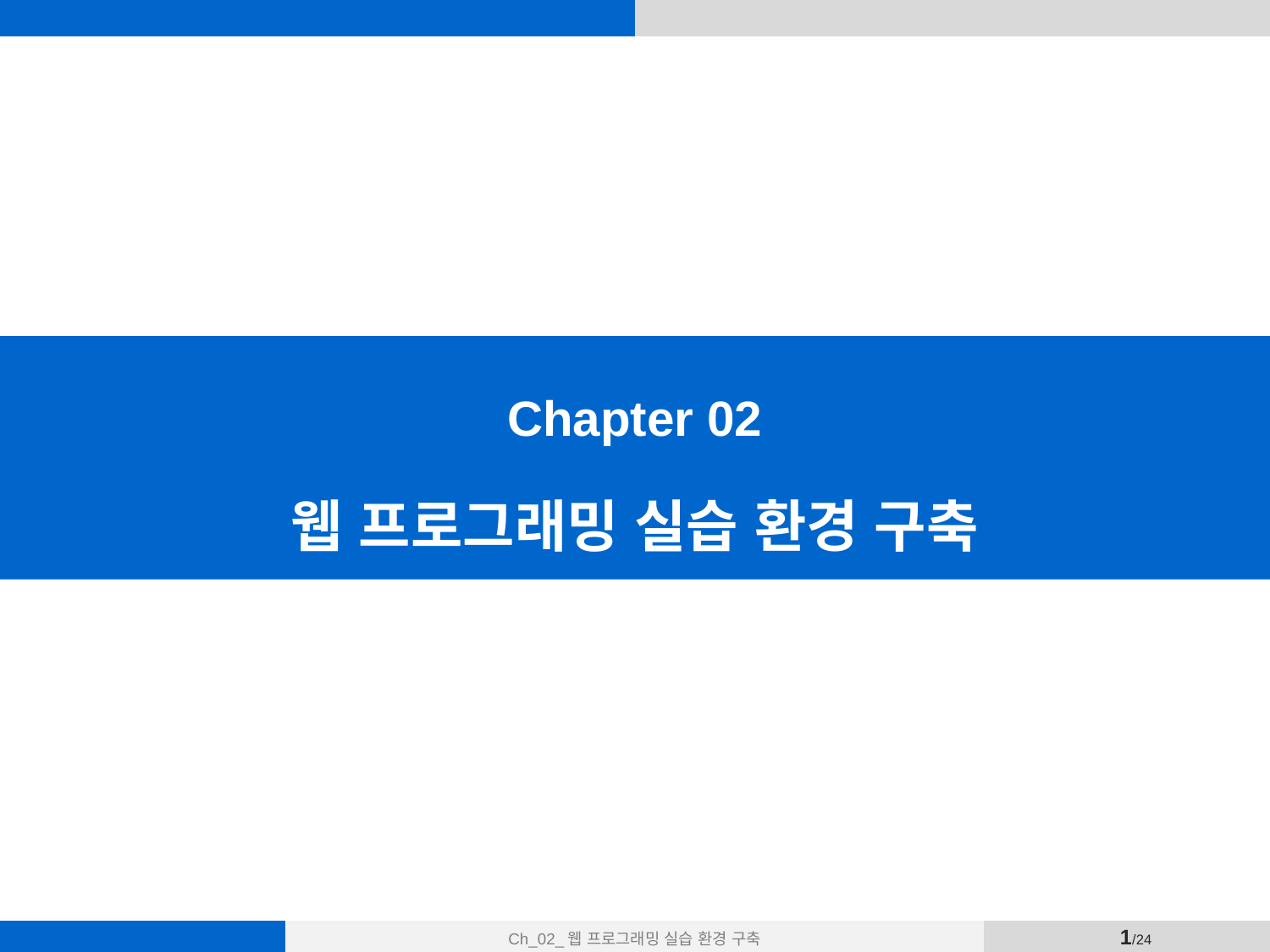

Chapter 02
웹 프로그래밍 실습 환경 구축